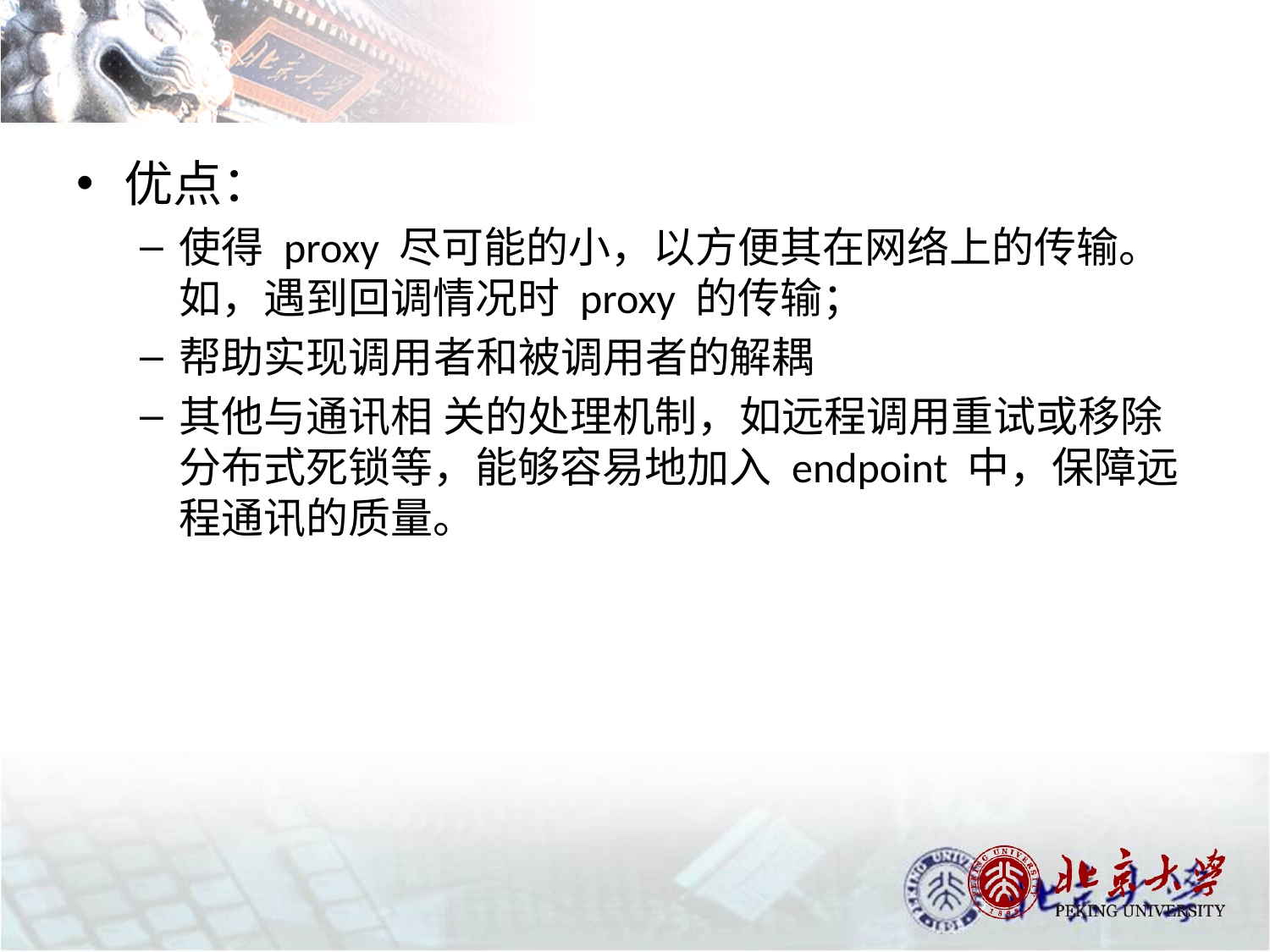

#
优点：
使得 proxy 尽可能的小，以方便其在网络上的传输。 如，遇到回调情况时 proxy 的传输；
帮助实现调用者和被调用者的解耦
其他与通讯相 关的处理机制，如远程调用重试或移除分布式死锁等，能够容易地加入 endpoint 中，保障远程通讯的质量。